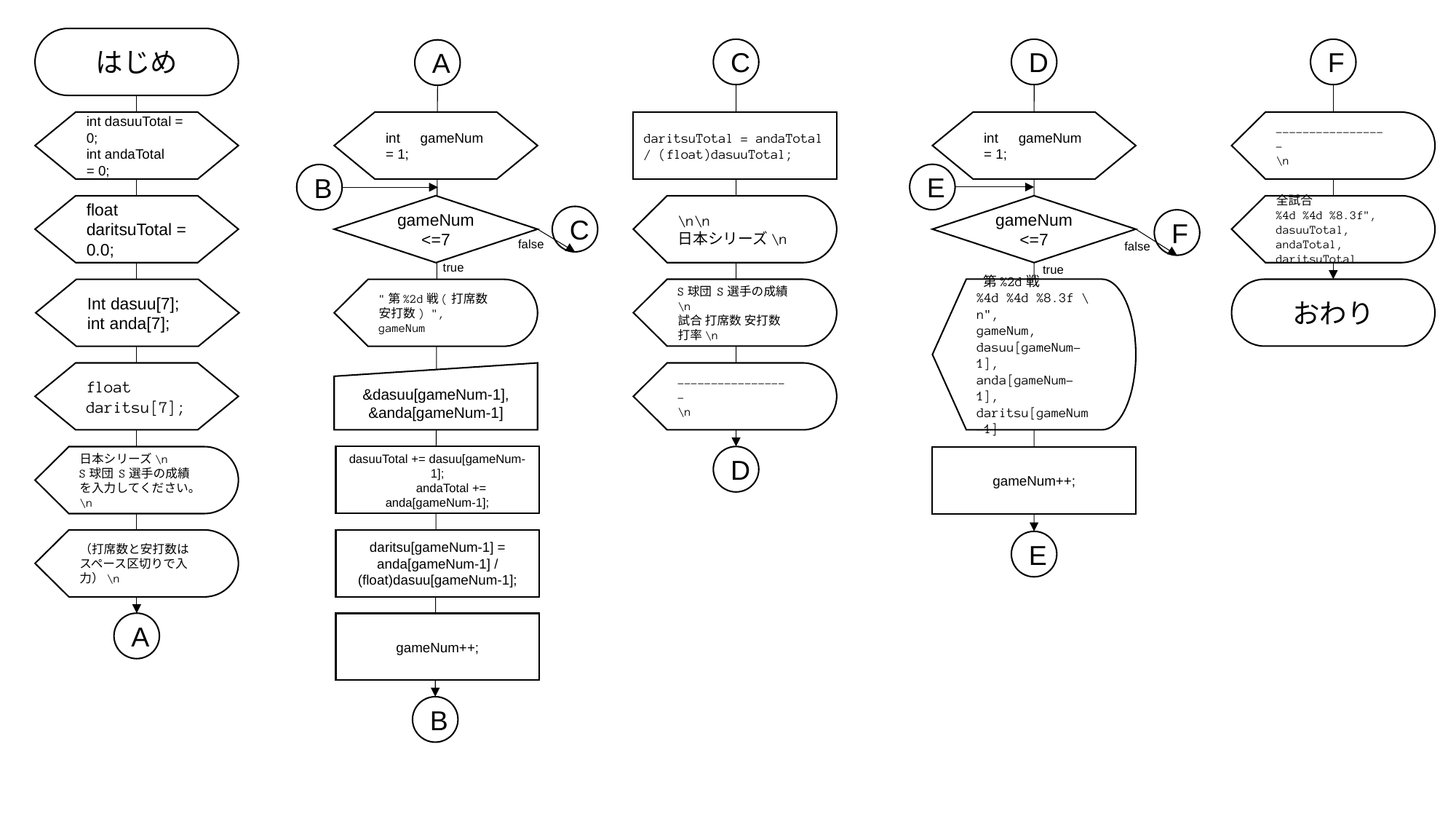

はじめ
C
D
F
A
int dasuuTotal = 0;
int andaTotal
= 0;
int　gameNum = 1;
daritsuTotal = andaTotal / (float)dasuuTotal;
int　gameNum = 1;
-----------------
\n
E
B
float daritsuTotal = 0.0;
gameNum<=7
\n\n
日本シリーズ\n
gameNum<=7
全試合
%4d %4d %8.3f", dasuuTotal, andaTotal, daritsuTotal
C
F
false
false
true
true
S球団 S選手の成績\n
試合 打席数 安打数 打率\n
 第%2d戦
%4d %4d %8.3f \n",
gameNum, dasuu[gameNum-1], anda[gameNum-1], daritsu[gameNum-1]
おわり
Int dasuu[7];
int anda[7];
"第%2d戦(打席数安打数) ", gameNum
float daritsu[7];
&dasuu[gameNum-1], &anda[gameNum-1]
-----------------
\n
dasuuTotal += dasuu[gameNum-1];
        andaTotal += anda[gameNum-1];
D
日本シリーズ\n
S球団 S選手の成績を入力してください。\n
gameNum++;
（打席数と安打数はスペース区切りで入力）\n
daritsu[gameNum-1] = anda[gameNum-1] / (float)dasuu[gameNum-1];
E
A
gameNum++;
B